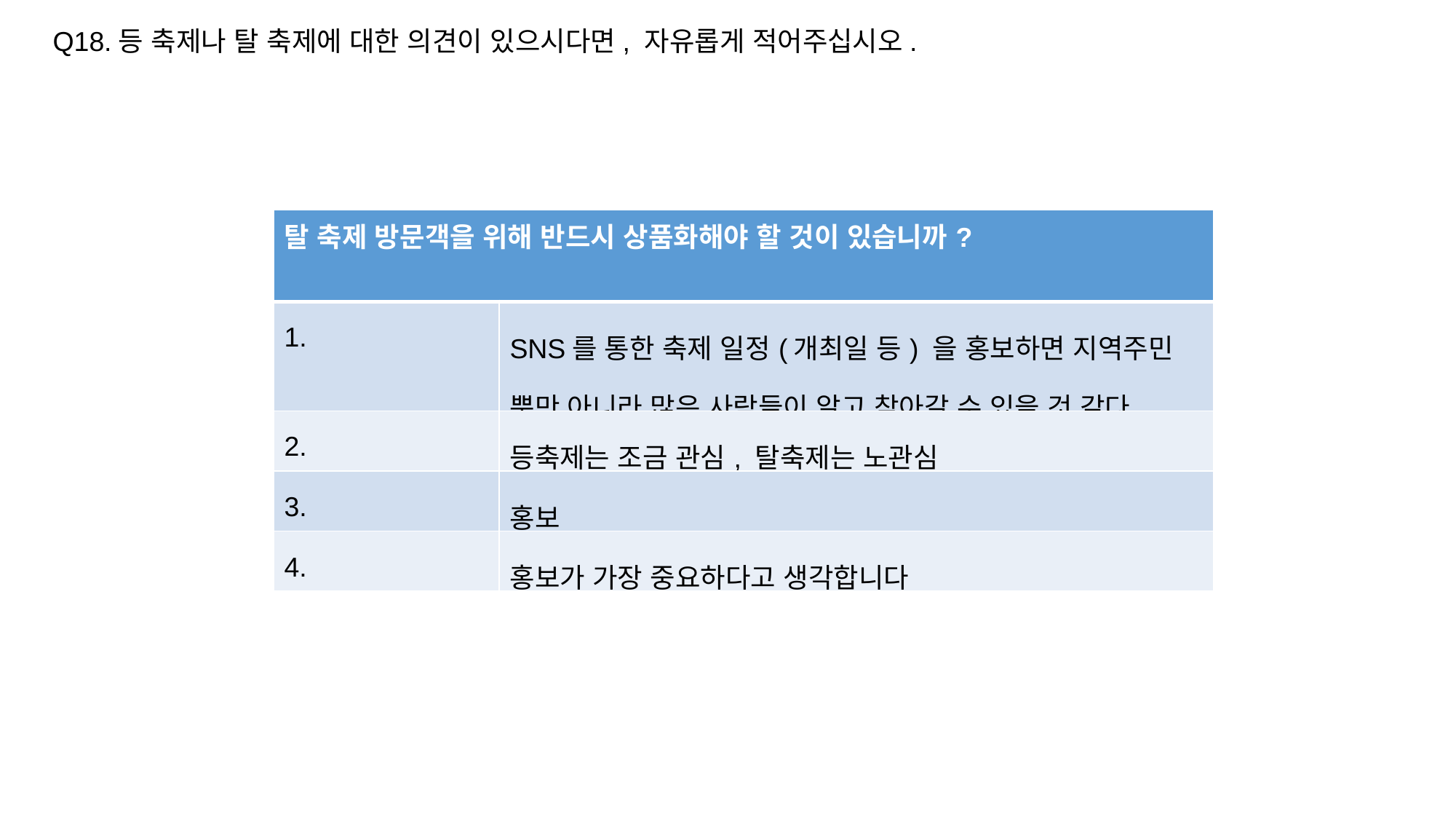

Q18.등 축제나 탈 축제에 대한 의견이 있으시다면, 자유롭게 적어주십시오.
| 탈 축제 방문객을 위해 반드시 상품화해야 할 것이 있습니까? |  |
| --- | --- |
| 1. | SNS를 통한 축제 일정(개최일 등) 을 홍보하면 지역주민 뿐만 아니라 많은 사람들이 알고 찾아갈 수 있을 것 같다. |
| 2. | 등축제는 조금 관심, 탈축제는 노관심 |
| 3. | 홍보 |
| 4. | 홍보가 가장 중요하다고 생각합니다 |